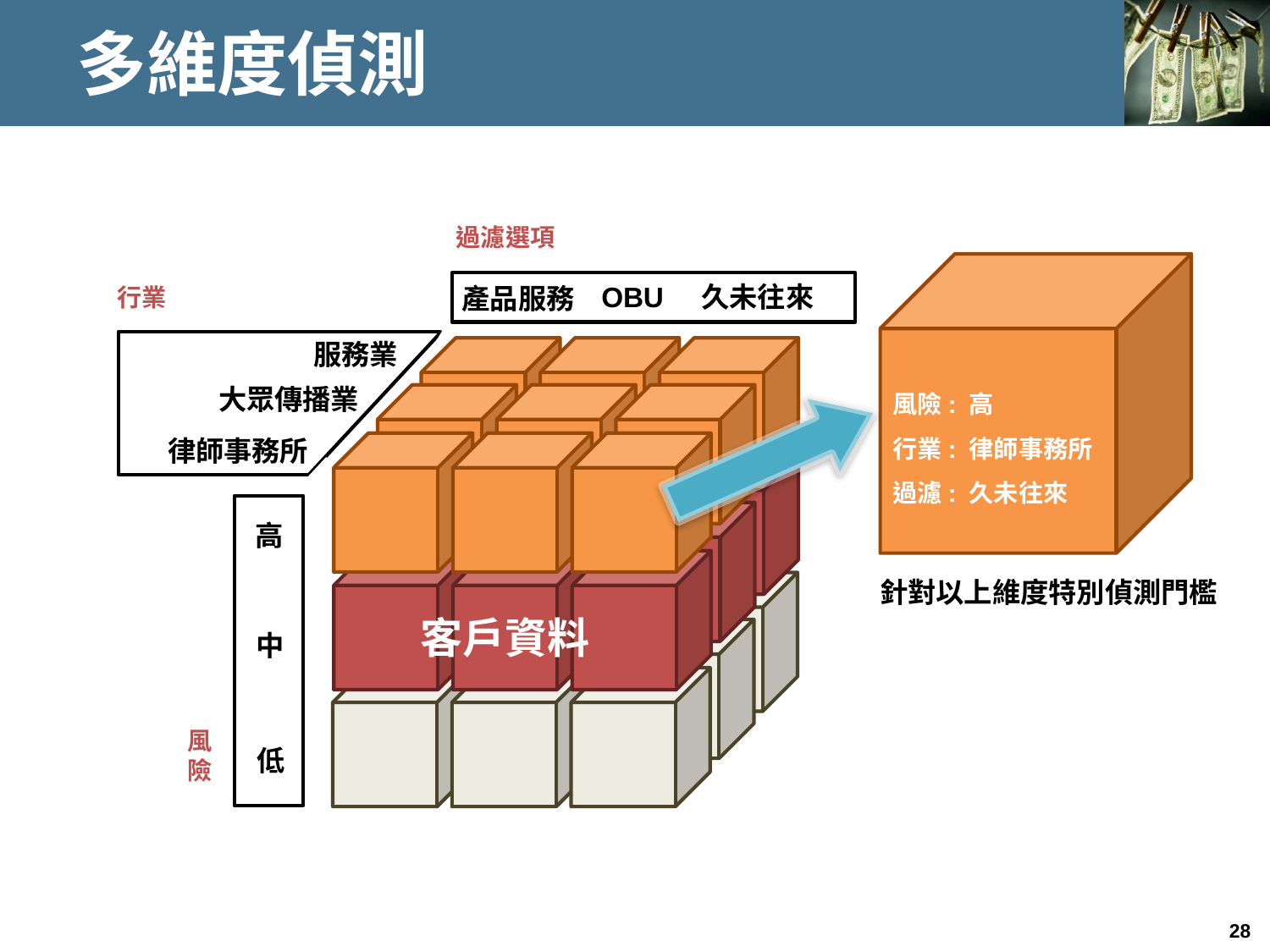

# 多維度偵測
過濾選項

OBU
產品服務
久未往來
風險: 高
行業: 律師事務所
過濾: 久未往來
行業
服務業

大眾傳播業
律師事務所

高
中
風險
低
針對以上維度特別偵測門檻
客戶資料
28